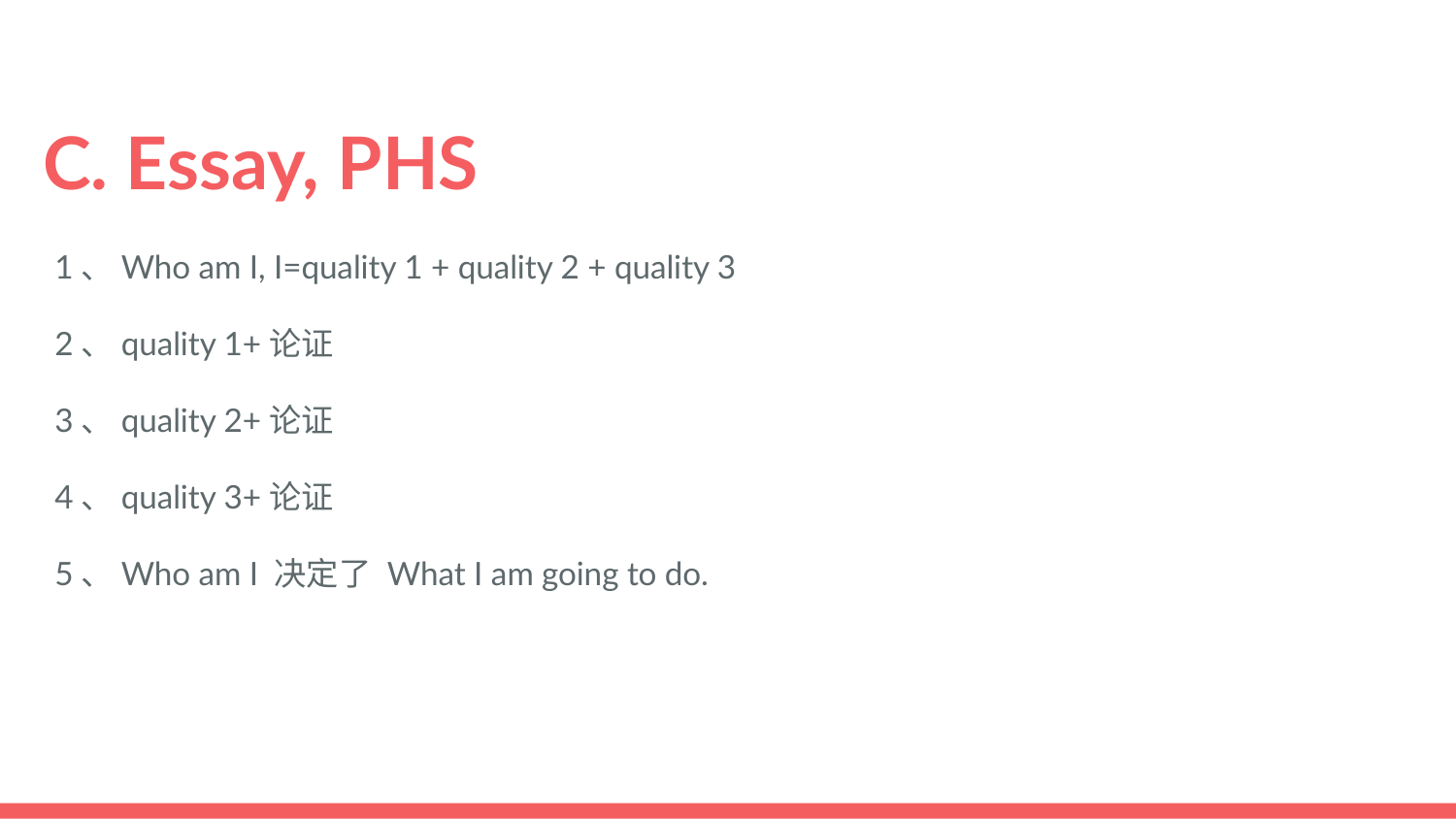

# C. Essay, PHS
1、Who am I, I=quality 1 + quality 2 + quality 3
2、quality 1+论证
3、quality 2+论证
4、quality 3+论证
5、Who am I 决定了 What I am going to do.